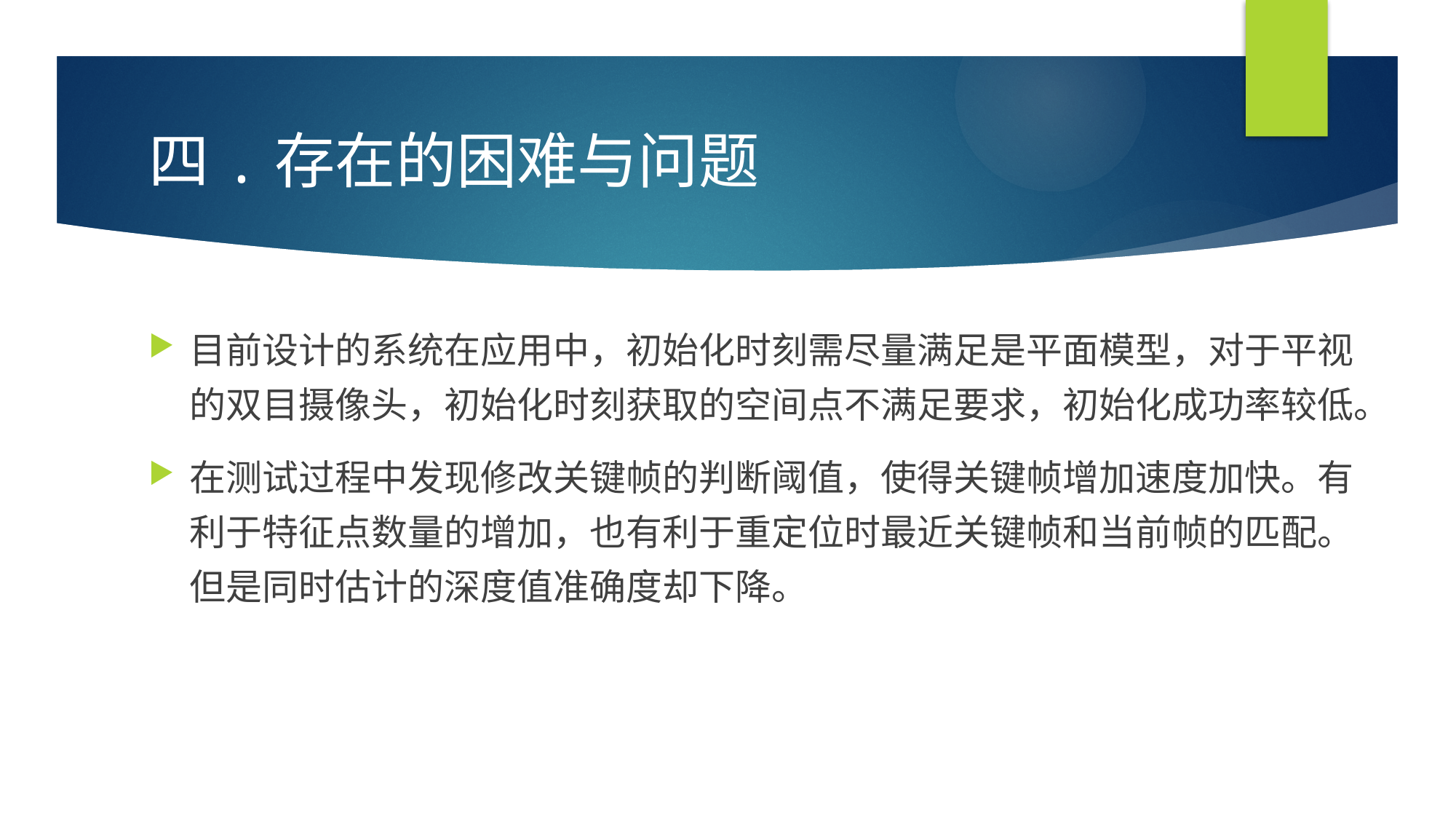

# 四.存在的困难与问题
目前设计的系统在应用中，初始化时刻需尽量满足是平面模型，对于平视的双目摄像头，初始化时刻获取的空间点不满足要求，初始化成功率较低。
在测试过程中发现修改关键帧的判断阈值，使得关键帧增加速度加快。有利于特征点数量的增加，也有利于重定位时最近关键帧和当前帧的匹配。但是同时估计的深度值准确度却下降。